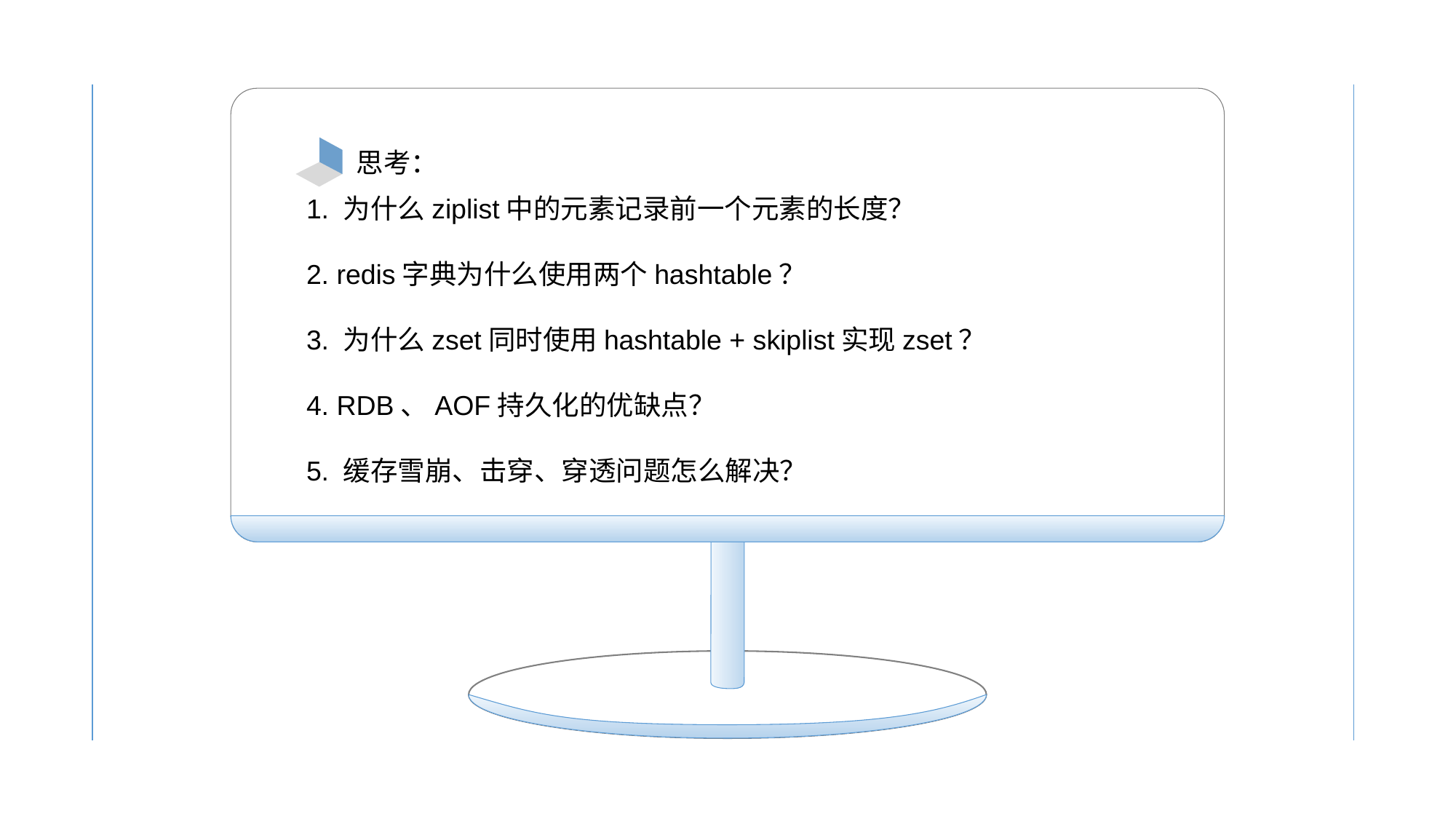

思考：
1. 为什么ziplist中的元素记录前一个元素的长度？

2. redis字典为什么使用两个hashtable？

3. 为什么zset同时使用hashtable + skiplist实现zset？

4. RDB、AOF持久化的优缺点？

5. 缓存雪崩、击穿、穿透问题怎么解决？